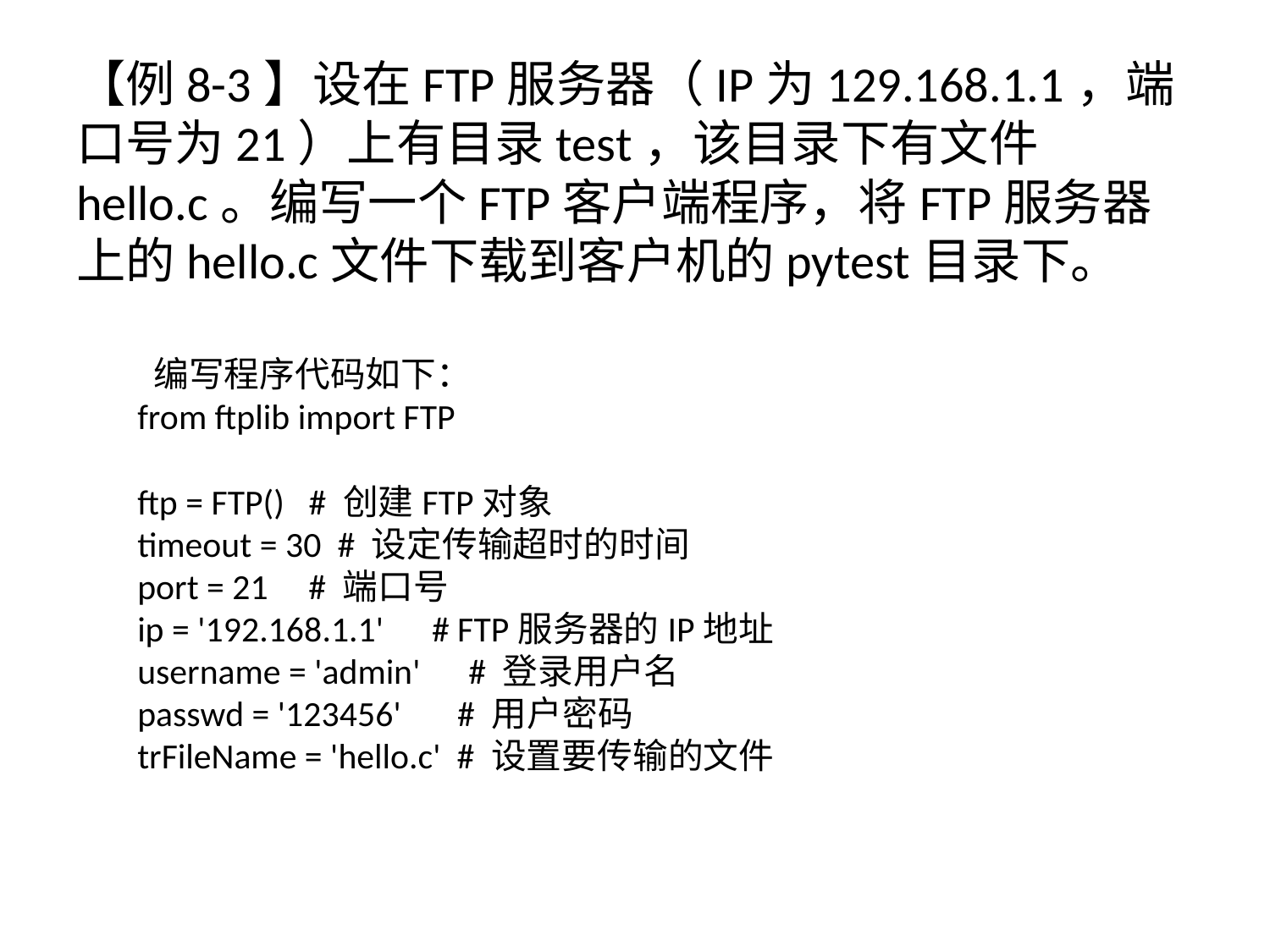

【例8-3】设在FTP服务器（IP为129.168.1.1，端口号为21）上有目录test，该目录下有文件hello.c。编写一个FTP客户端程序，将FTP服务器上的hello.c文件下载到客户机的pytest目录下。
 编写程序代码如下：
from ftplib import FTP

ftp = FTP()   # 创建FTP对象
timeout = 30  # 设定传输超时的时间
port = 21     # 端口号
ip = '192.168.1.1'      # FTP服务器的IP地址
username = 'admin'      # 登录用户名
passwd = '123456'       # 用户密码
trFileName = 'hello.c'  # 设置要传输的文件